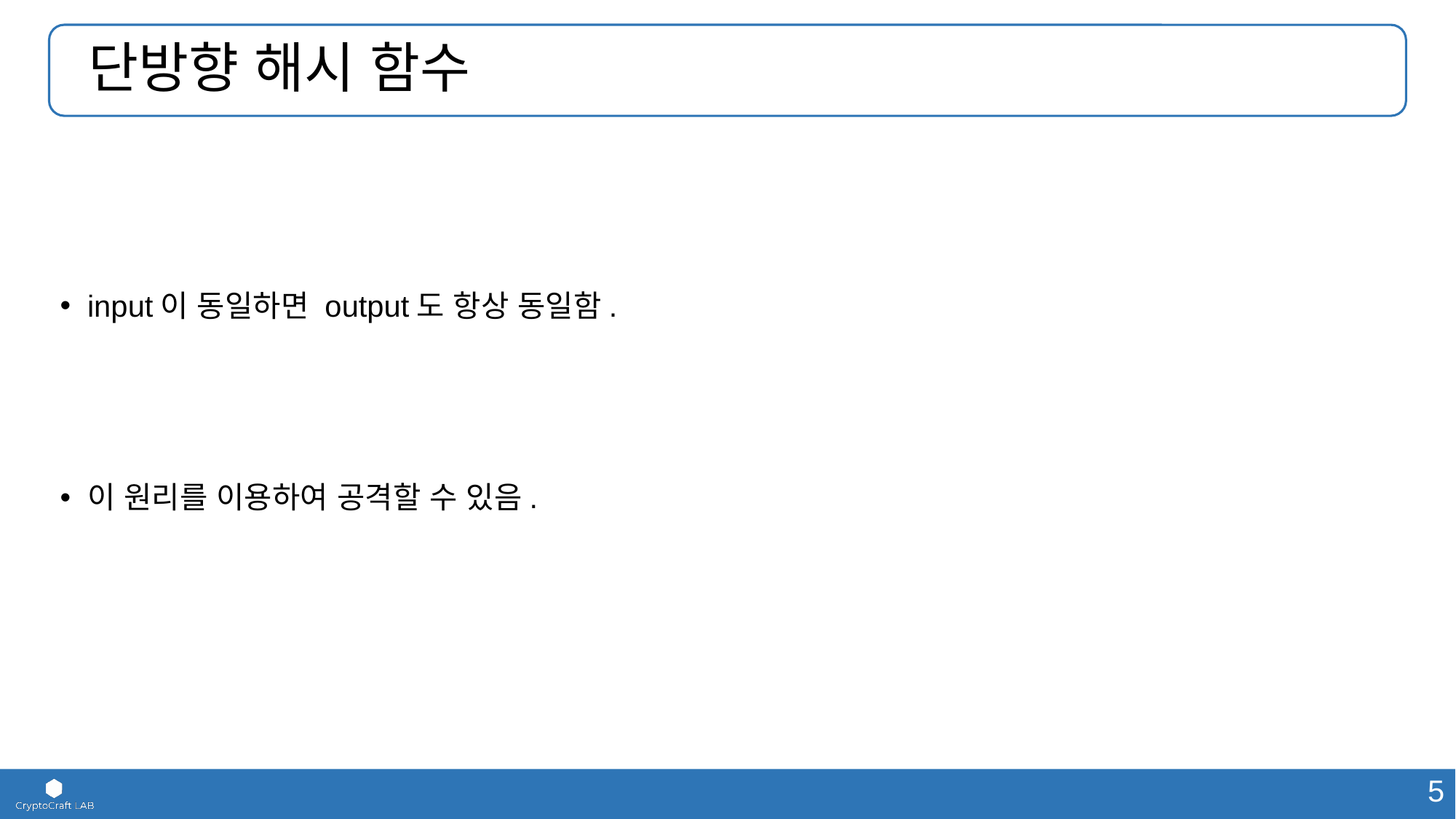

# 단방향 해시 함수

input이 동일하면 output도 항상 동일함.

이 원리를 이용하여 공격할 수 있음.